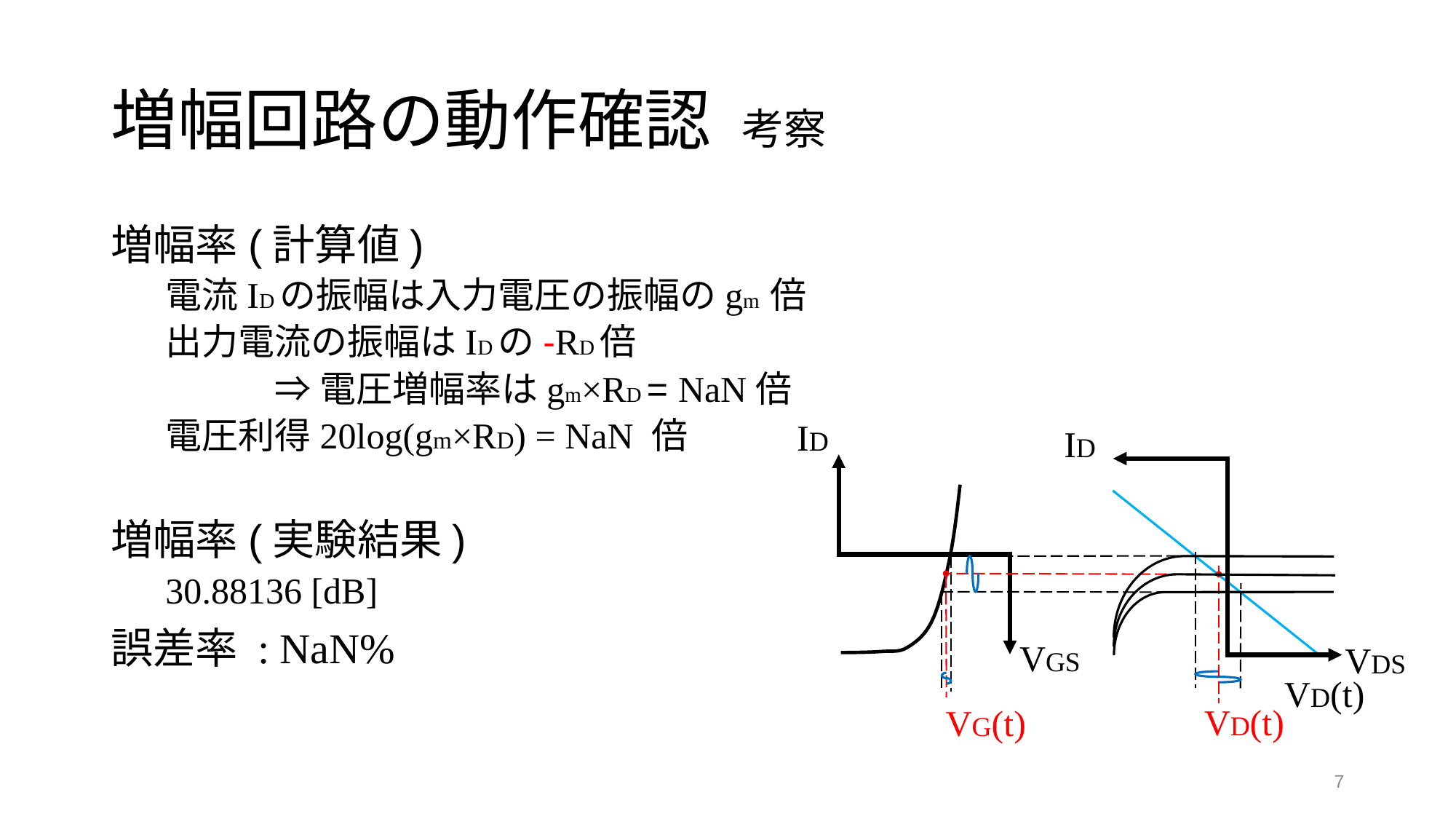

# 増幅回路の動作確認  考察
増幅率(計算値)
電流IDの振幅は入力電圧の振幅のgm 倍
出力電流の振幅はIDの-RD倍
	⇒電圧増幅率はgm×RD = NaN倍
電圧利得20log(gm×RD) = NaN 倍

増幅率(実験結果)
30.88136 [dB]
誤差率 : NaN%
ID
ID

VGS
VDS

VD(t)

VG(t)

VD(t)
7